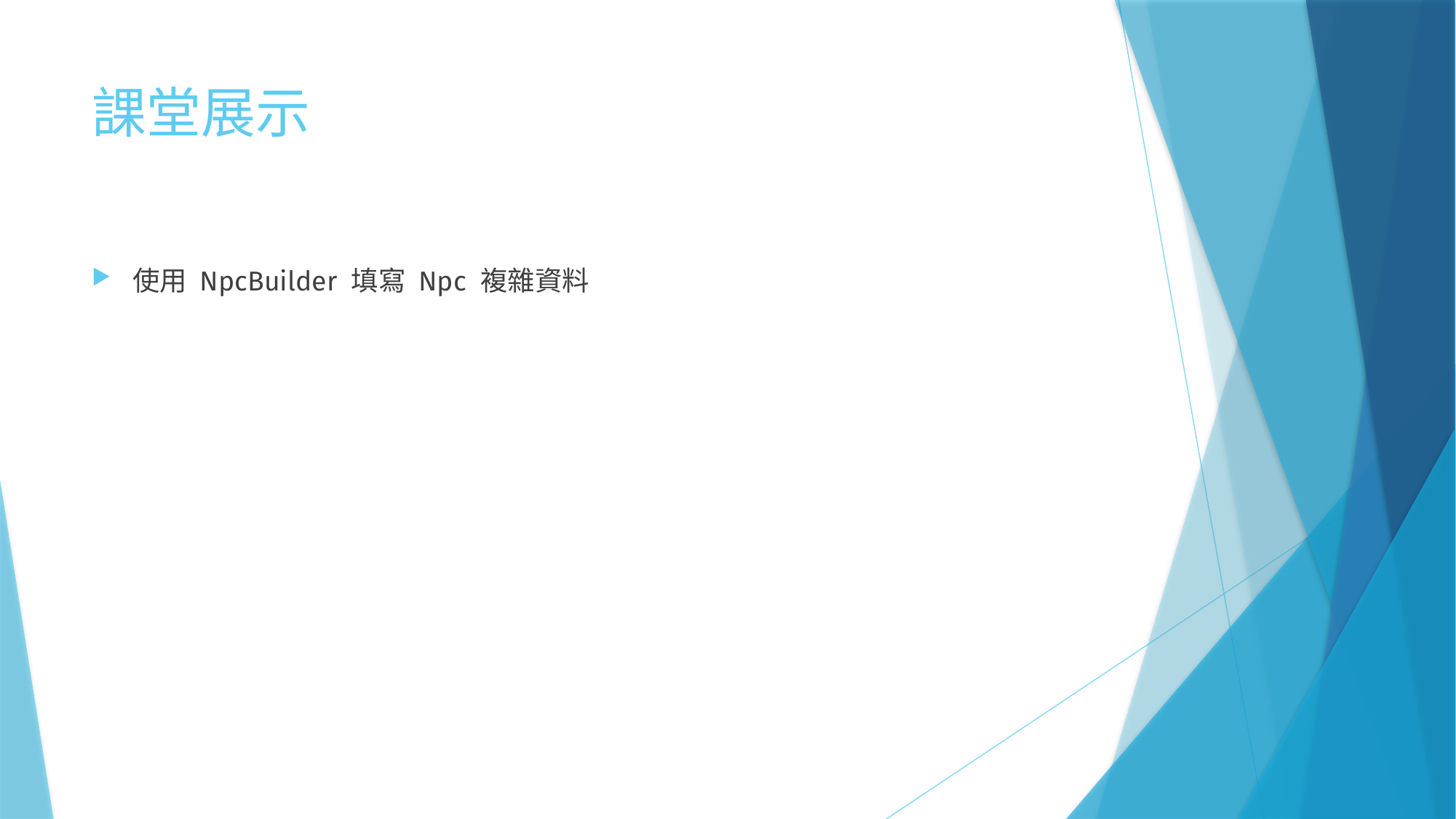

# 課堂展示
使用 NpcBuilder 填寫 Npc 複雜資料